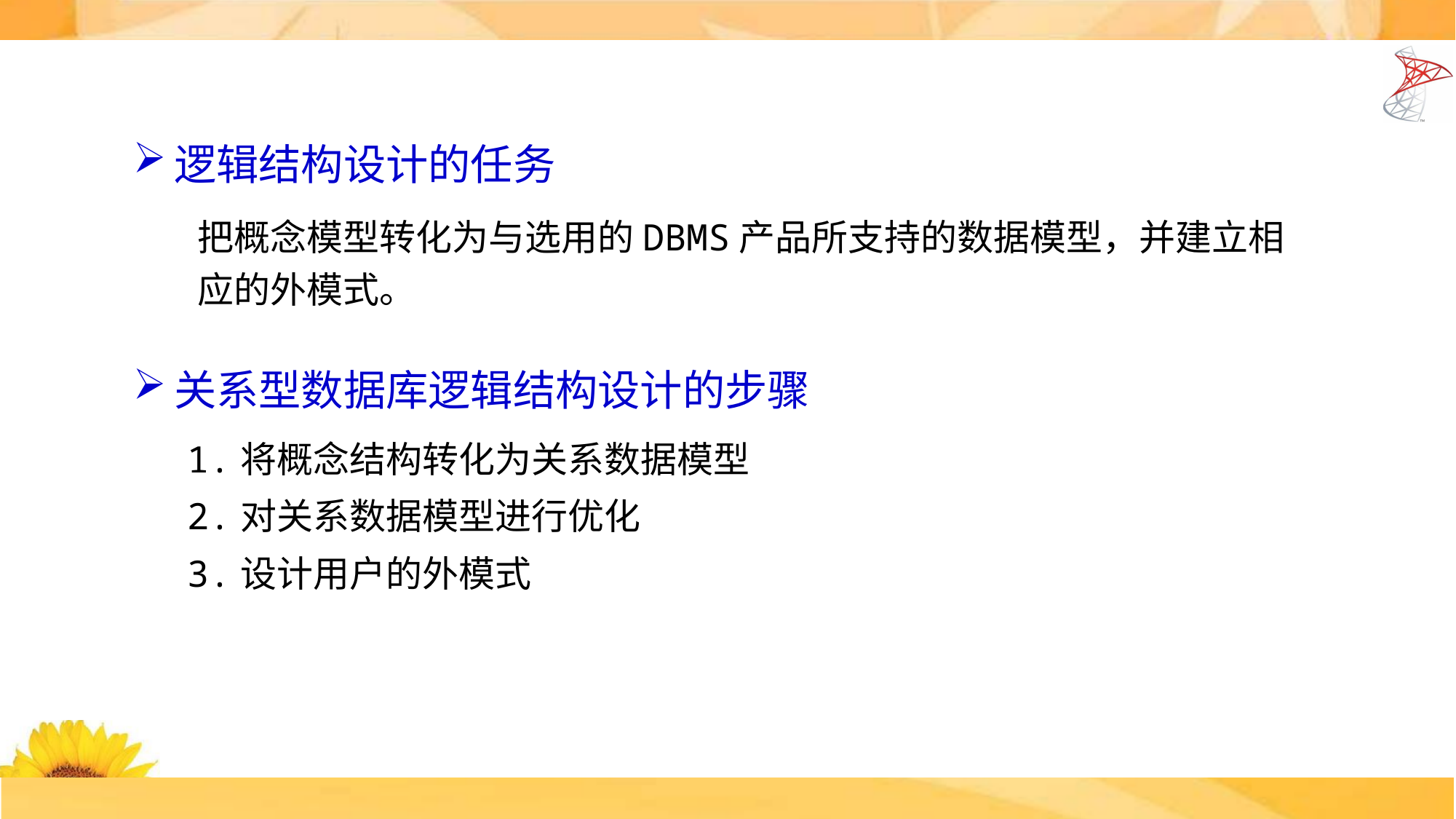

逻辑结构设计的任务
把概念模型转化为与选用的DBMS产品所支持的数据模型，并建立相应的外模式。
关系型数据库逻辑结构设计的步骤
1.将概念结构转化为关系数据模型
2.对关系数据模型进行优化
3.设计用户的外模式